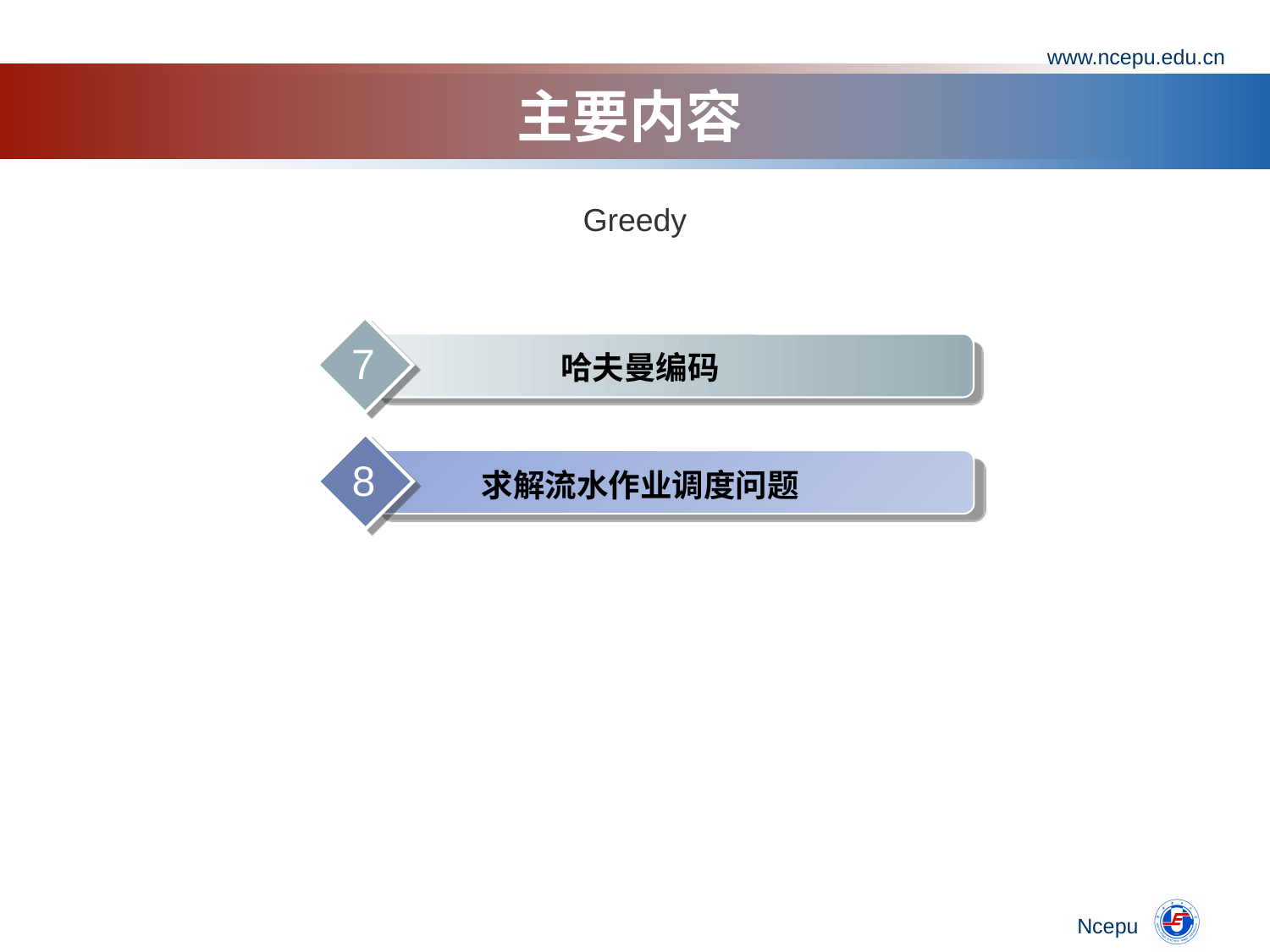

www.ncepu.edu.cn
# 主要内容
Greedy

7

哈夫曼编码

8

求解流水作业调度问题
Ncepu